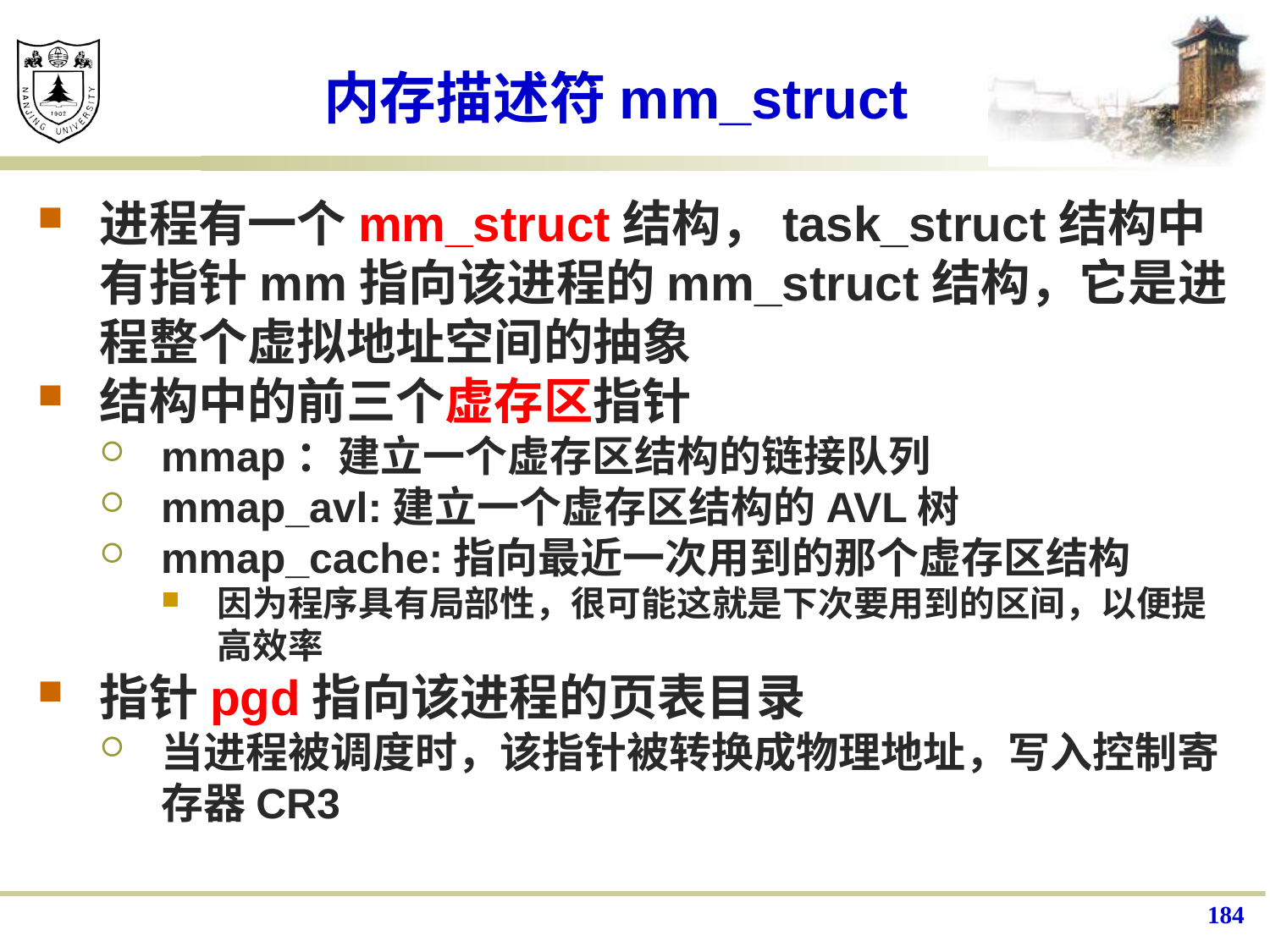

# 内存描述符mm_struct
进程有一个mm_struct结构，task_struct结构中有指针mm指向该进程的mm_struct结构，它是进程整个虚拟地址空间的抽象
结构中的前三个虚存区指针
mmap：建立一个虚存区结构的链接队列
mmap_avl:建立一个虚存区结构的AVL树
mmap_cache:指向最近一次用到的那个虚存区结构
因为程序具有局部性，很可能这就是下次要用到的区间，以便提高效率
指针pgd指向该进程的页表目录
当进程被调度时，该指针被转换成物理地址，写入控制寄存器CR3

184